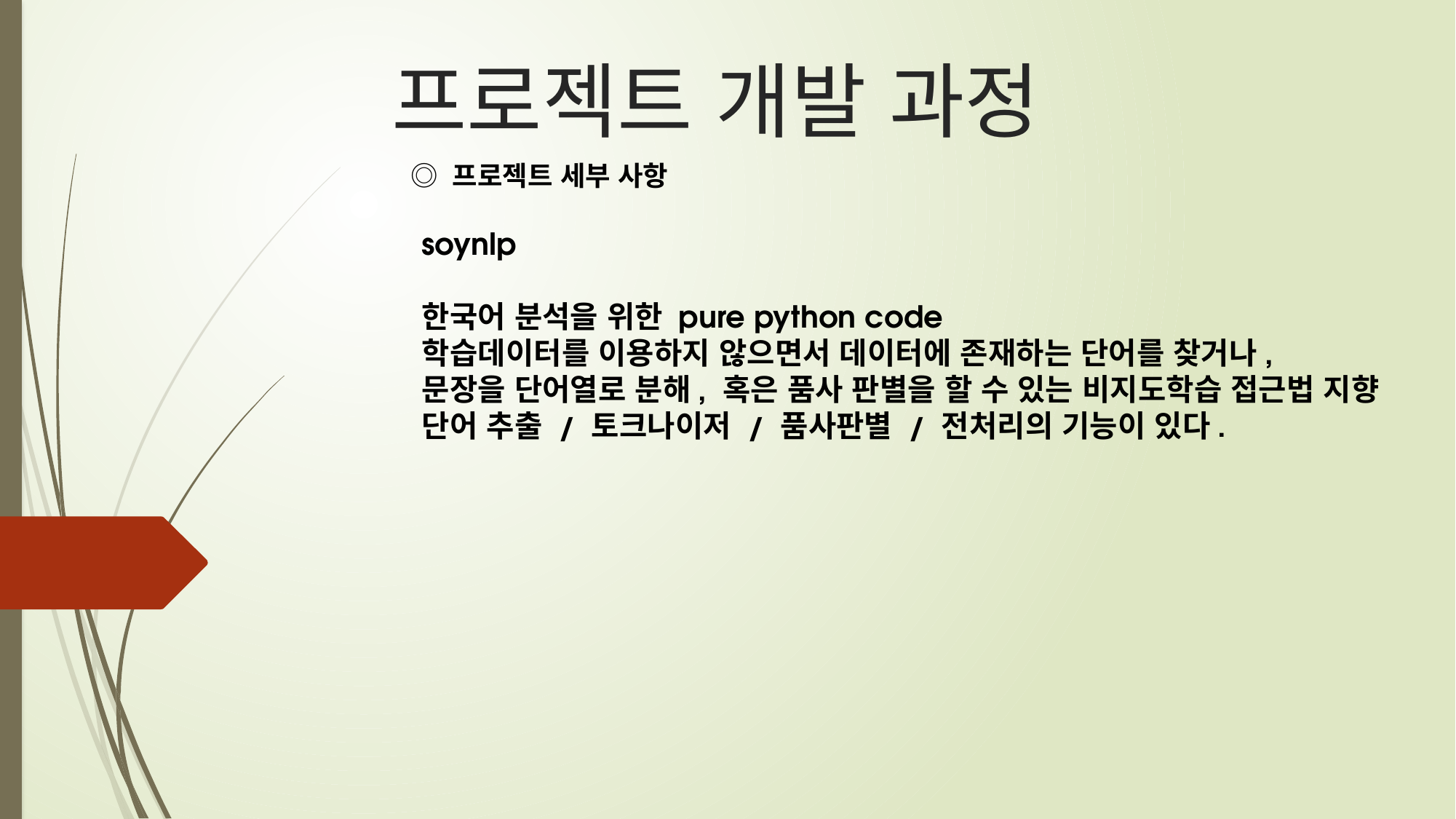

# 프로젝트 개발 과정
◎ 프로젝트 세부 사항
soynlp

한국어 분석을 위한 pure python code
학습데이터를 이용하지 않으면서 데이터에 존재하는 단어를 찾거나,
문장을 단어열로 분해, 혹은 품사 판별을 할 수 있는 비지도학습 접근법 지향
단어 추출 / 토크나이저 / 품사판별 / 전처리의 기능이 있다.